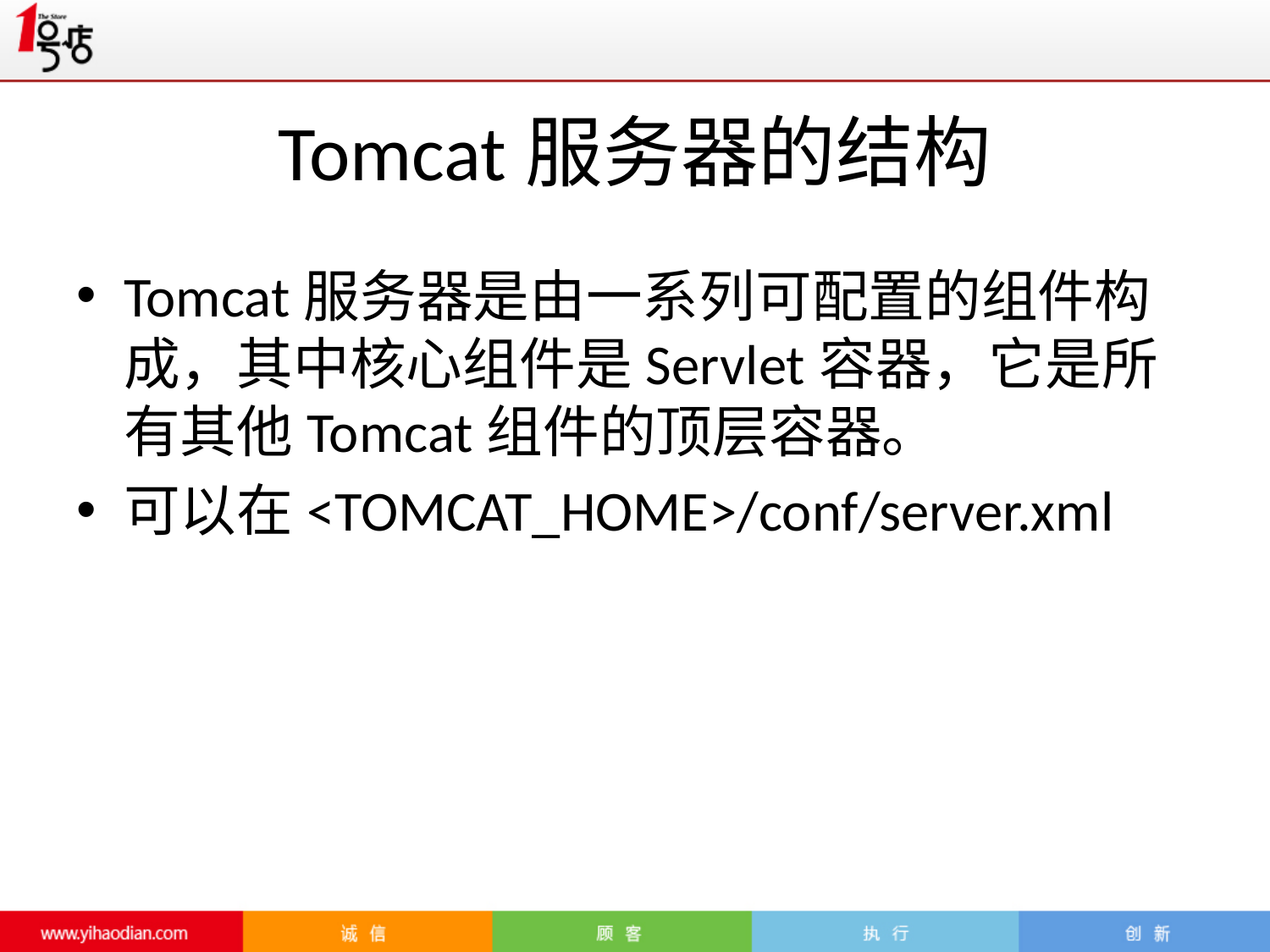

Tomcat服务器的结构
Tomcat服务器是由一系列可配置的组件构成，其中核心组件是Servlet容器，它是所有其他Tomcat组件的顶层容器。
可以在<TOMCAT_HOME>/conf/server.xml